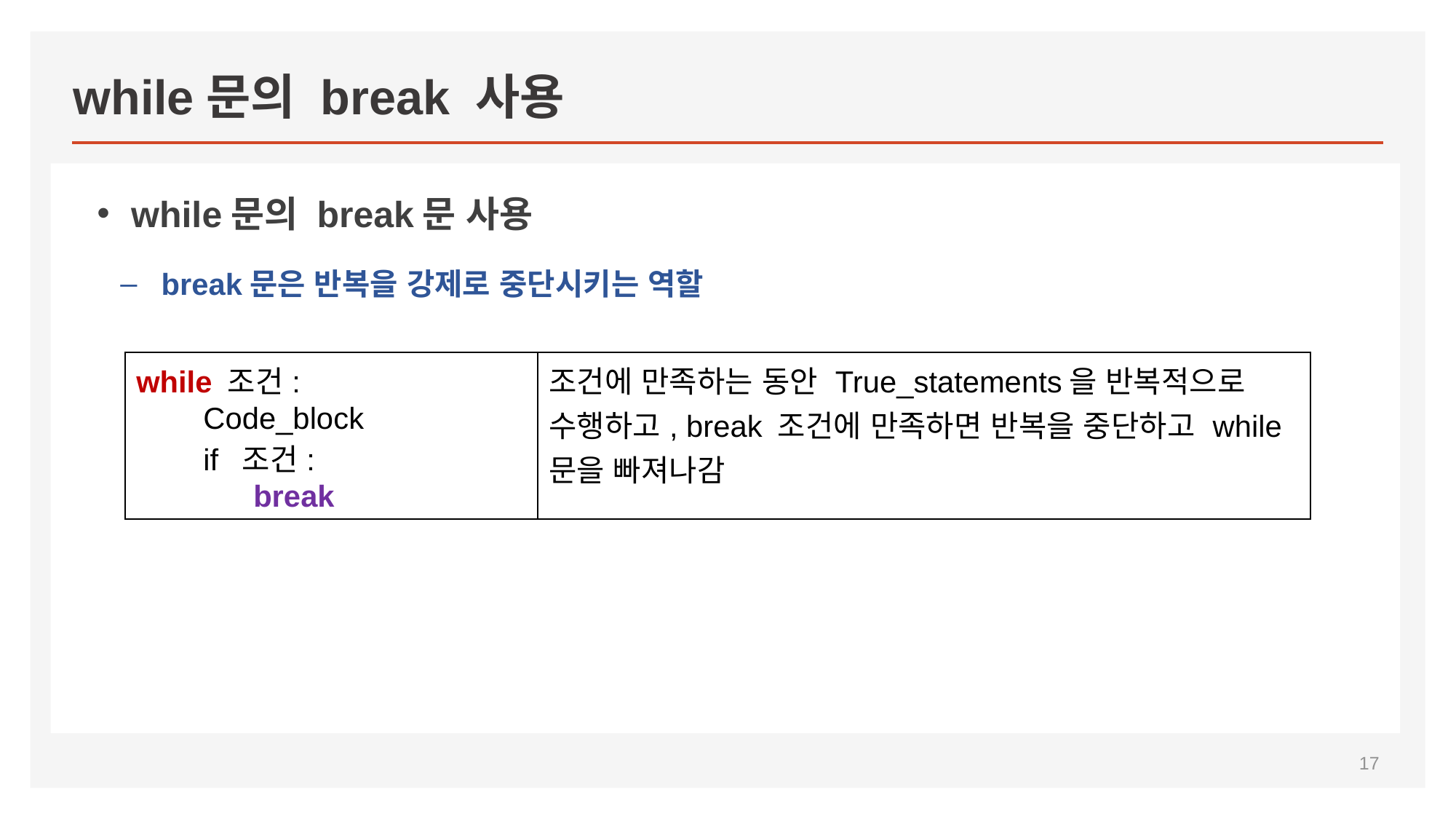

# while문의 break 사용
while문의 break문 사용
break문은 반복을 강제로 중단시키는 역할

| while 조건: Code\_block if 조건: break | 조건에 만족하는 동안 True\_statements을 반복적으로 수행하고, break 조건에 만족하면 반복을 중단하고 while문을 빠져나감 |
| --- | --- |
17